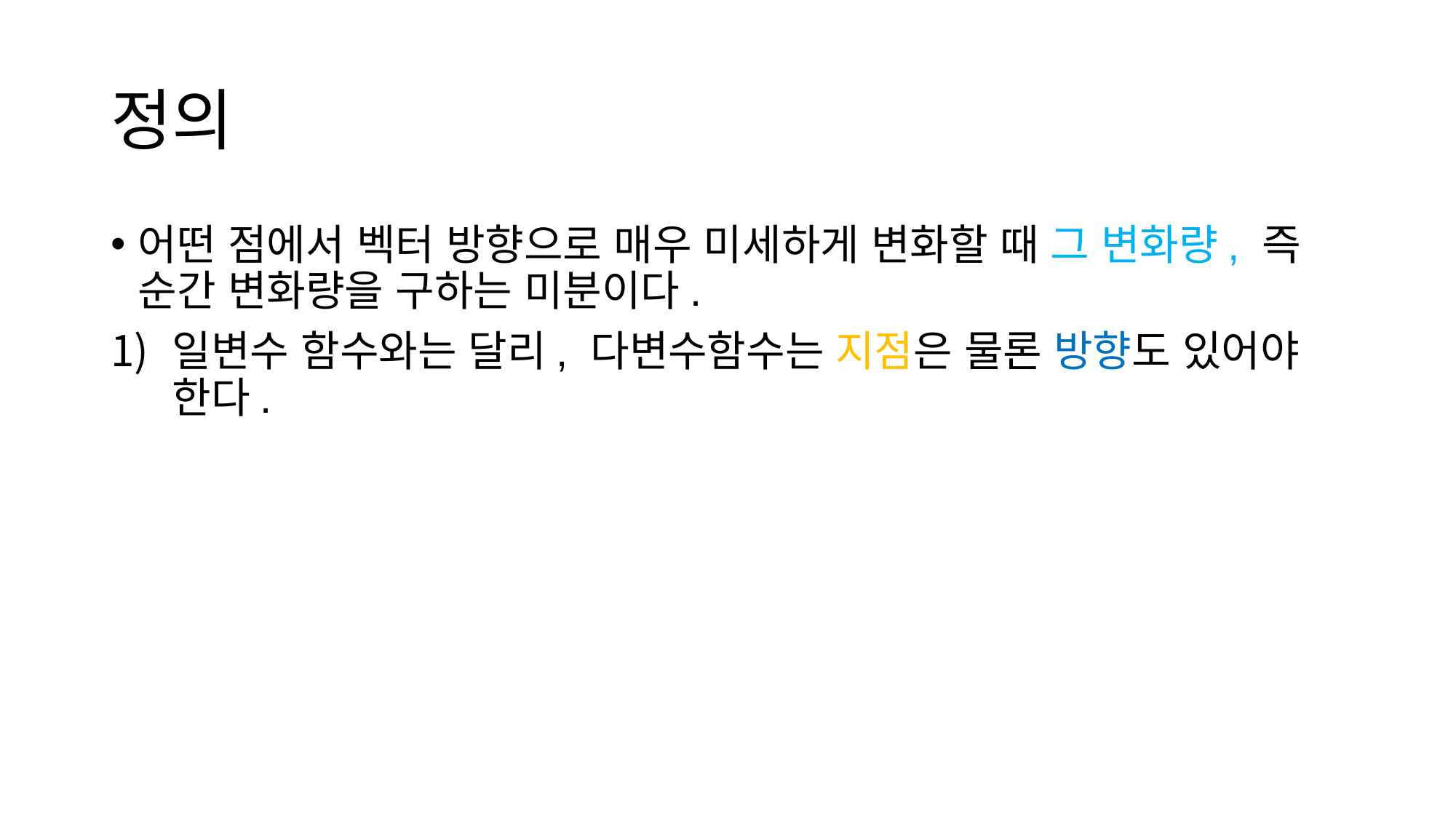

# 정의
어떤 점에서 벡터 방향으로 매우 미세하게 변화할 때 그 변화량, 즉 순간 변화량을 구하는 미분이다.
일변수 함수와는 달리, 다변수함수는 지점은 물론 방향도 있어야 한다.